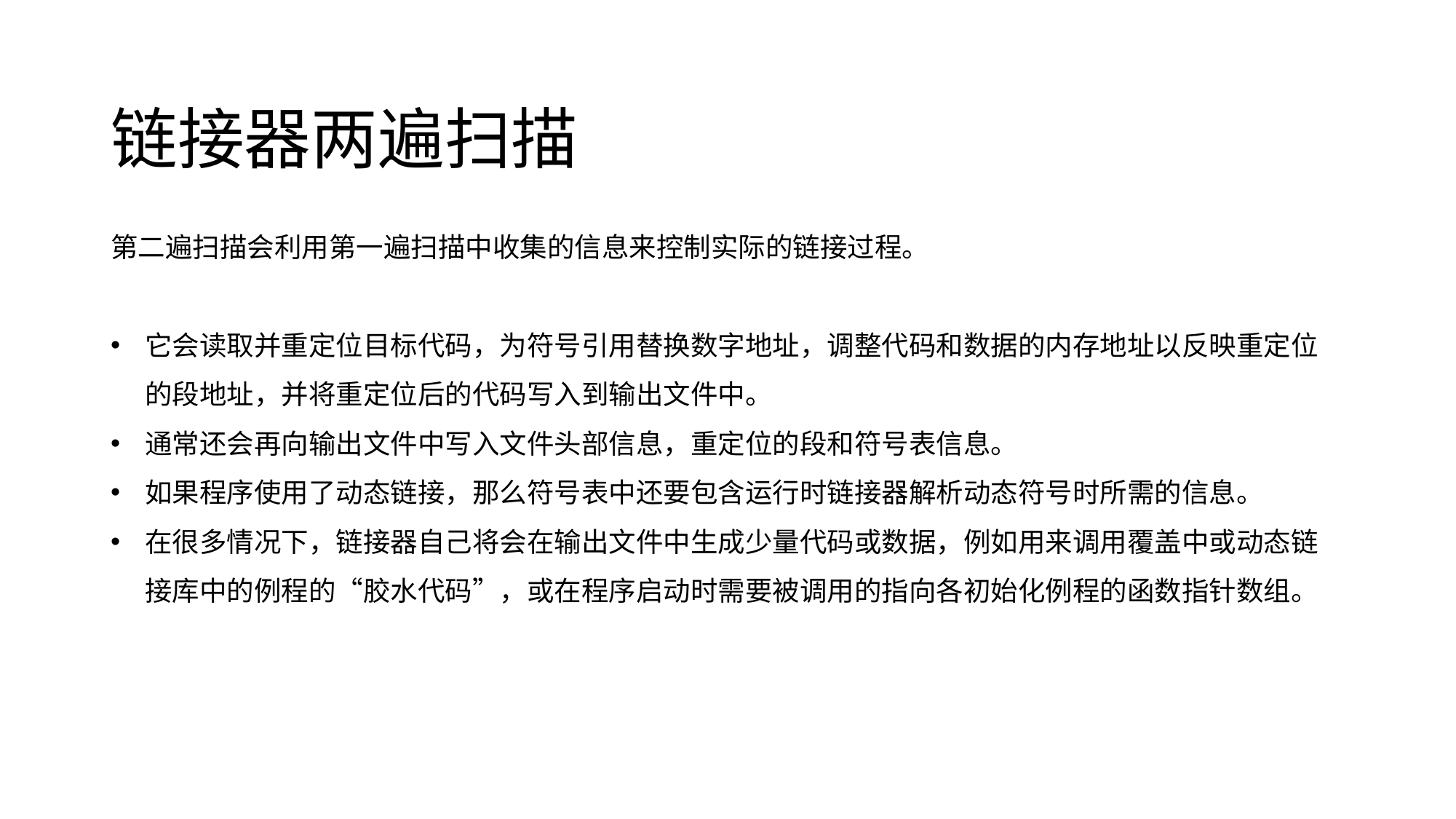

# 链接器两遍扫描
第二遍扫描会利用第一遍扫描中收集的信息来控制实际的链接过程。

它会读取并重定位目标代码，为符号引用替换数字地址，调整代码和数据的内存地址以反映重定位的段地址，并将重定位后的代码写入到输出文件中。
通常还会再向输出文件中写入文件头部信息，重定位的段和符号表信息。
如果程序使用了动态链接，那么符号表中还要包含运行时链接器解析动态符号时所需的信息。
在很多情况下，链接器自己将会在输出文件中生成少量代码或数据，例如用来调用覆盖中或动态链接库中的例程的“胶水代码”，或在程序启动时需要被调用的指向各初始化例程的函数指针数组。